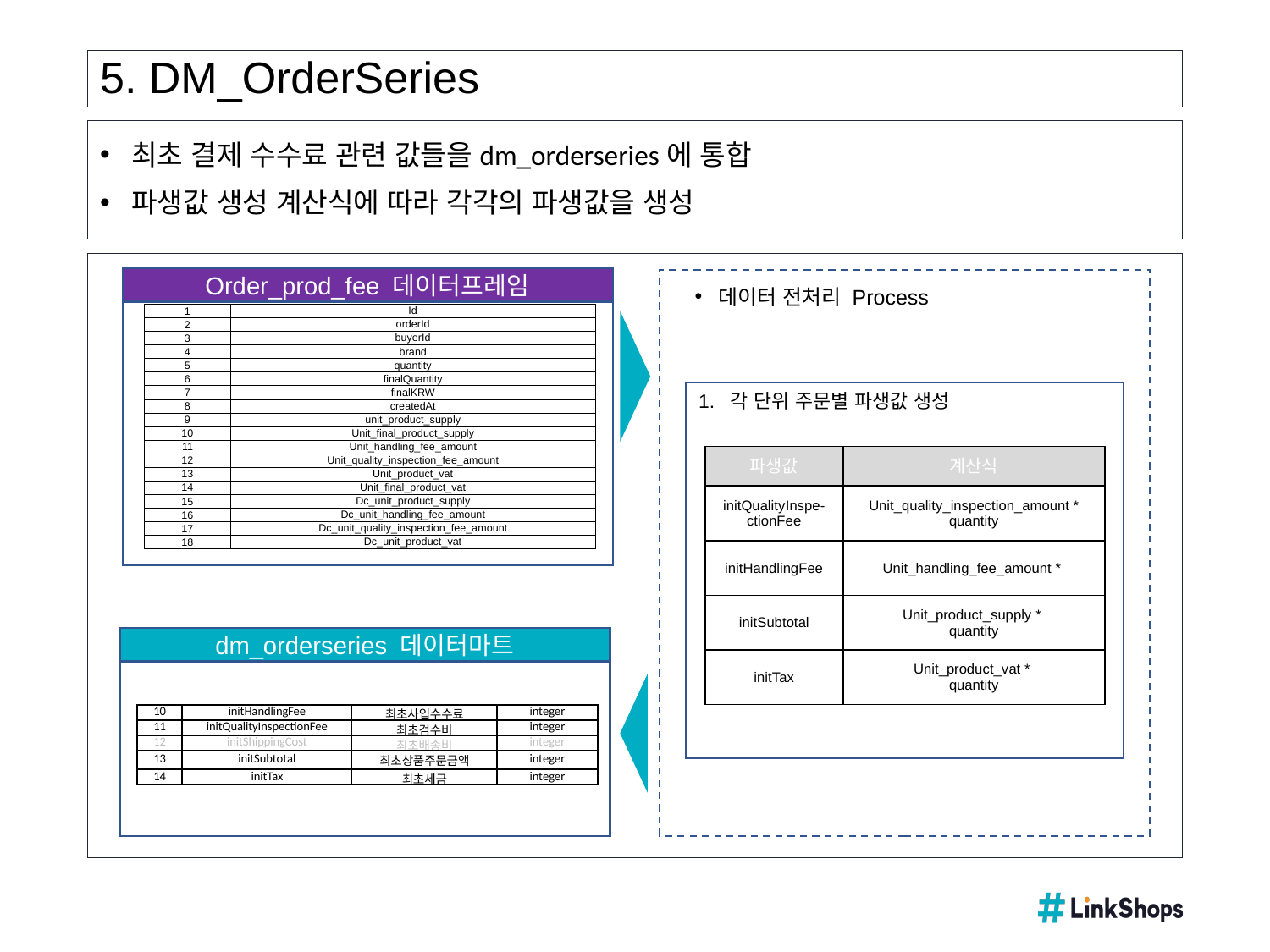

# 5. DM_OrderSeries
최초 결제 수수료 관련 값들을dm_orderseries에 통합
파생값 생성 계산식에 따라 각각의 파생값을 생성
Order_prod_fee 데이터프레임

데이터 전처리 Process

| 1 | Id |
| --- | --- |
| 2 | orderId |
| 3 | buyerId |
| 4 | brand |
| 5 | quantity |
| 6 | finalQuantity |
| 7 | finalKRW |
| 8 | createdAt |
| 9 | unit\_product\_supply |
| 10 | Unit\_final\_product\_supply |
| 11 | Unit\_handling\_fee\_amount |
| 12 | Unit\_quality\_inspection\_fee\_amount |
| 13 | Unit\_product\_vat |
| 14 | Unit\_final\_product\_vat |
| 15 | Dc\_unit\_product\_supply |
| 16 | Dc\_unit\_handling\_fee\_amount |
| 17 | Dc\_unit\_quality\_inspection\_fee\_amount |
| 18 | Dc\_unit\_product\_vat |

각 단위 주문별 파생값 생성
| 파생값 | 계산식 |
| --- | --- |
| initQualityInspe-ctionFee | Unit\_quality\_inspection\_amount \* quantity |
| initHandlingFee | Unit\_handling\_fee\_amount \* |
| initSubtotal | Unit\_product\_supply \* quantity |
| initTax | Unit\_product\_vat \* quantity |
dm_orderseries 데이터마트

| 10 | initHandlingFee | 최초사입수수료 | integer |
| --- | --- | --- | --- |
| 11 | initQualityInspectionFee | 최초검수비 | integer |
| 12 | initShippingCost | 최초배송비 | integer |
| 13 | initSubtotal | 최초상품주문금액 | integer |
| 14 | initTax | 최초세금 | integer |